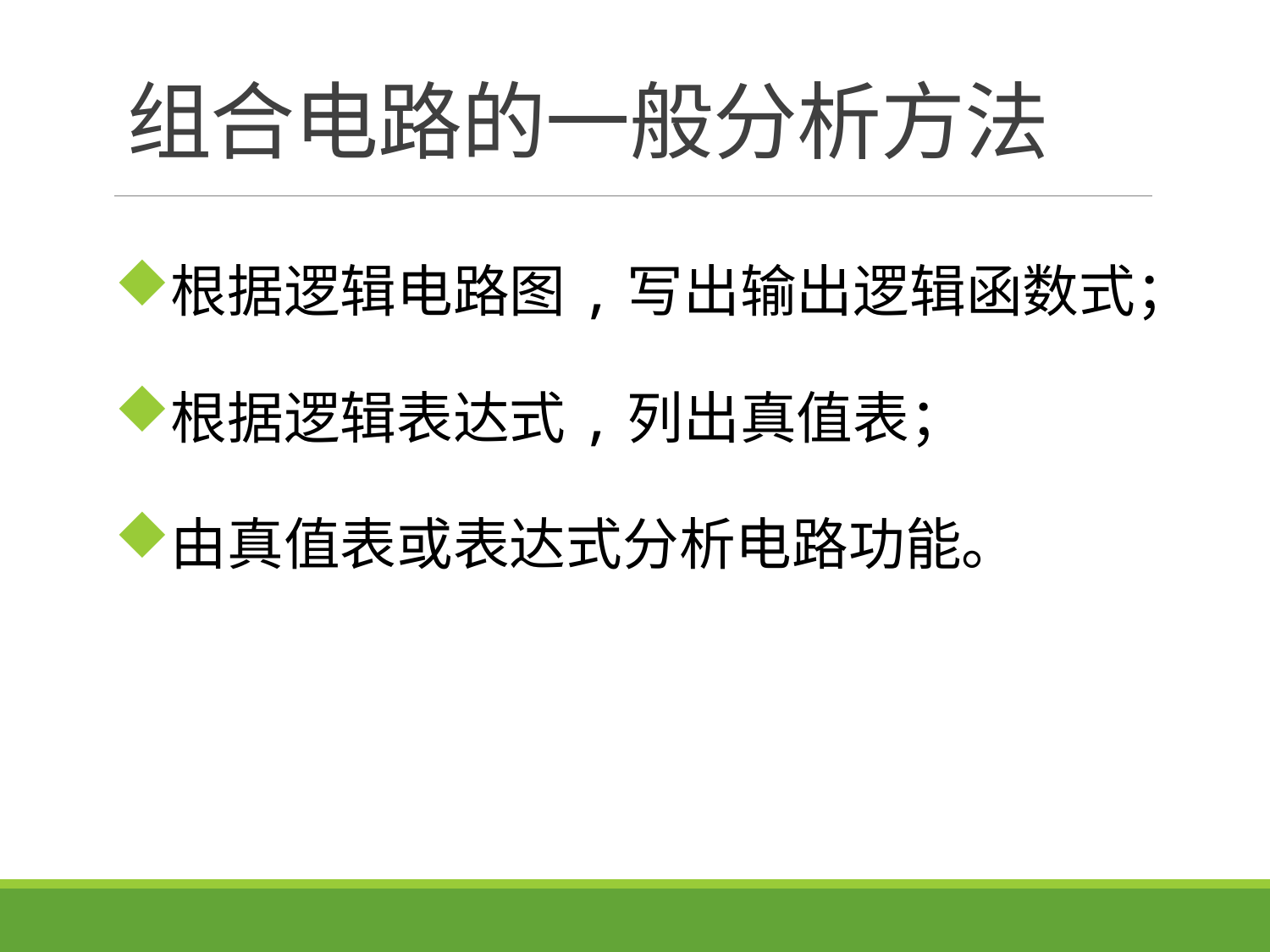

# 组合电路的一般分析方法
根据逻辑电路图,写出输出逻辑函数式；
根据逻辑表达式,列出真值表；
由真值表或表达式分析电路功能。